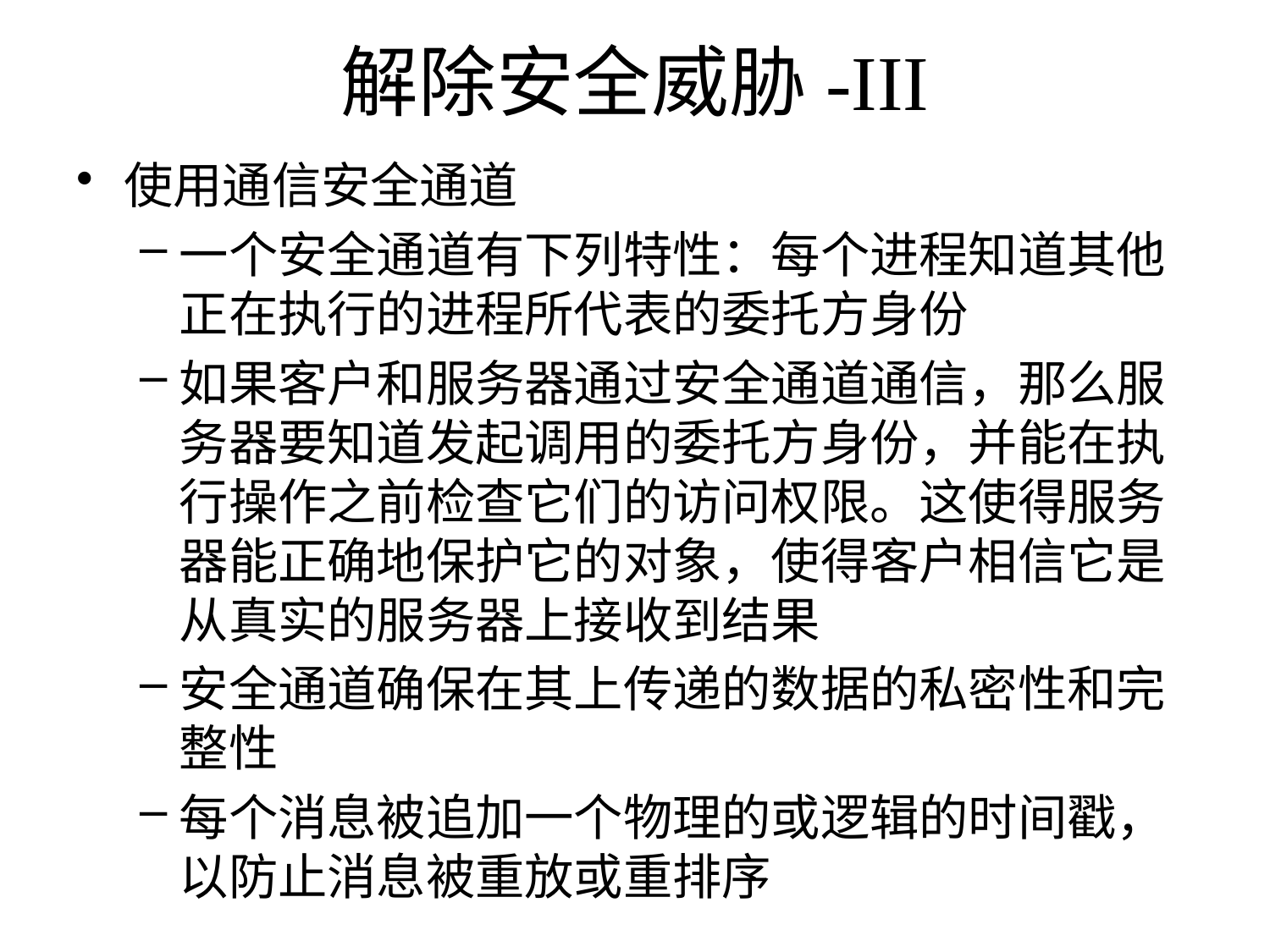

# 解除安全威胁-III
使用通信安全通道
一个安全通道有下列特性：每个进程知道其他正在执行的进程所代表的委托方身份
如果客户和服务器通过安全通道通信，那么服务器要知道发起调用的委托方身份，并能在执行操作之前检查它们的访问权限。这使得服务器能正确地保护它的对象，使得客户相信它是从真实的服务器上接收到结果
安全通道确保在其上传递的数据的私密性和完整性
每个消息被追加一个物理的或逻辑的时间戳，以防止消息被重放或重排序